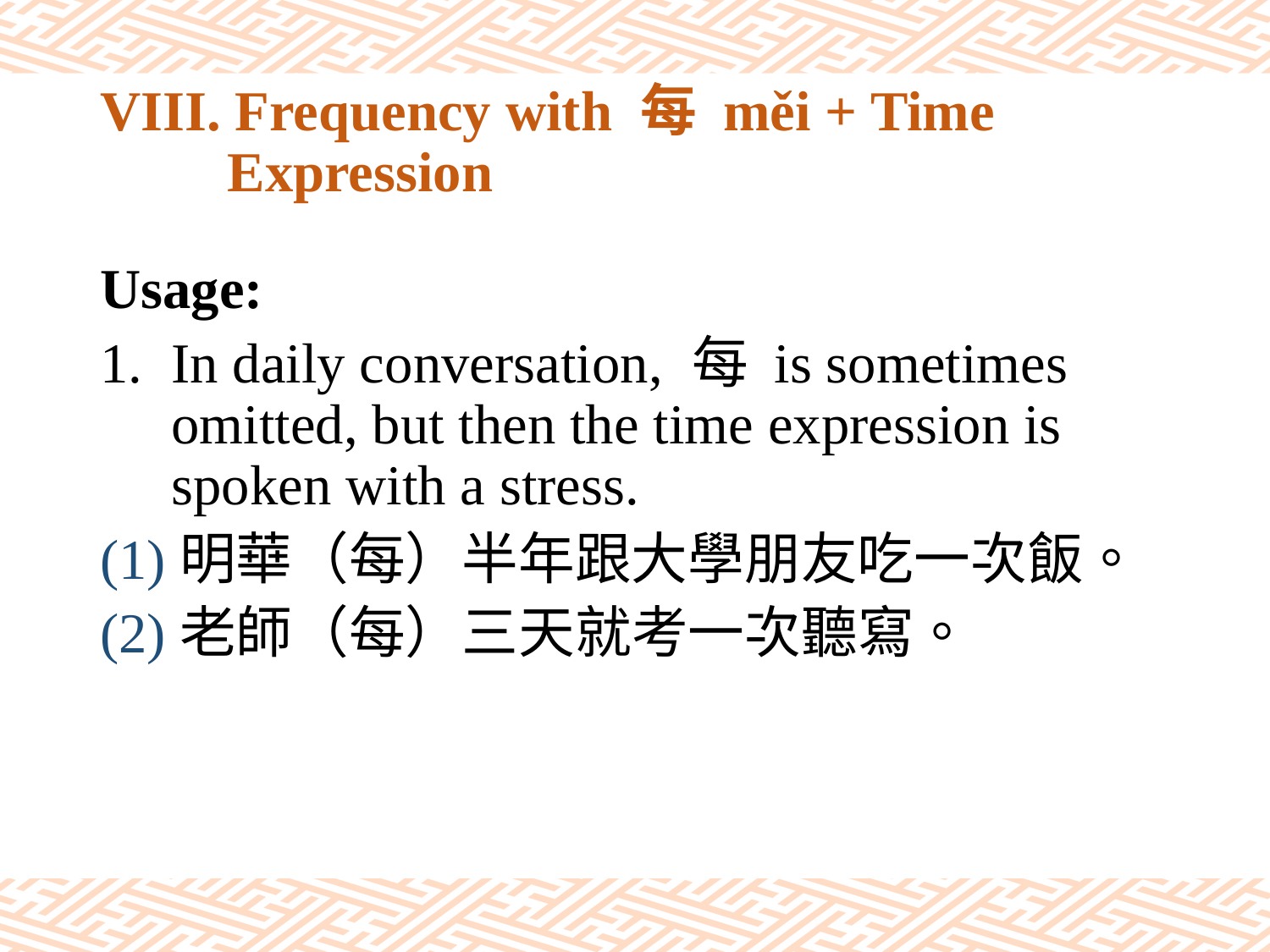

# VIII. Frequency with 每 měi + Time Expression
Usage:
In daily conversation, 每 is sometimes omitted, but then the time expression is spoken with a stress.
(1)明華（每）半年跟大學朋友吃一次飯。
(2)老師（每）三天就考一次聽寫。